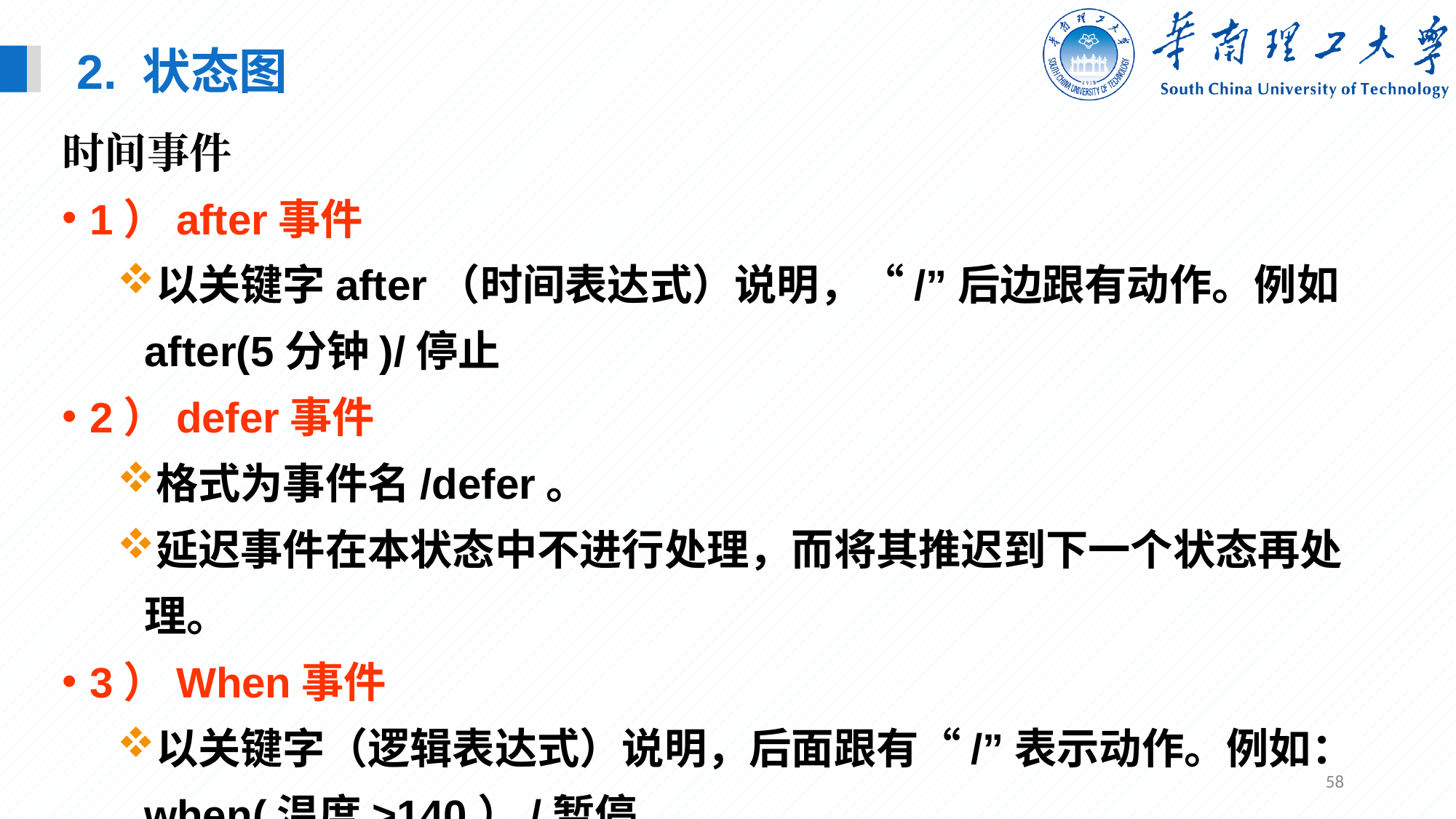

2. 状态图
时间事件
1）after事件
以关键字after（时间表达式）说明，“/”后边跟有动作。例如after(5分钟)/停止
2）defer事件
格式为事件名/defer。
延迟事件在本状态中不进行处理，而将其推迟到下一个状态再处理。
3）When事件
以关键字（逻辑表达式）说明，后面跟有“/”表示动作。例如：when(温度>140）/暂停
58